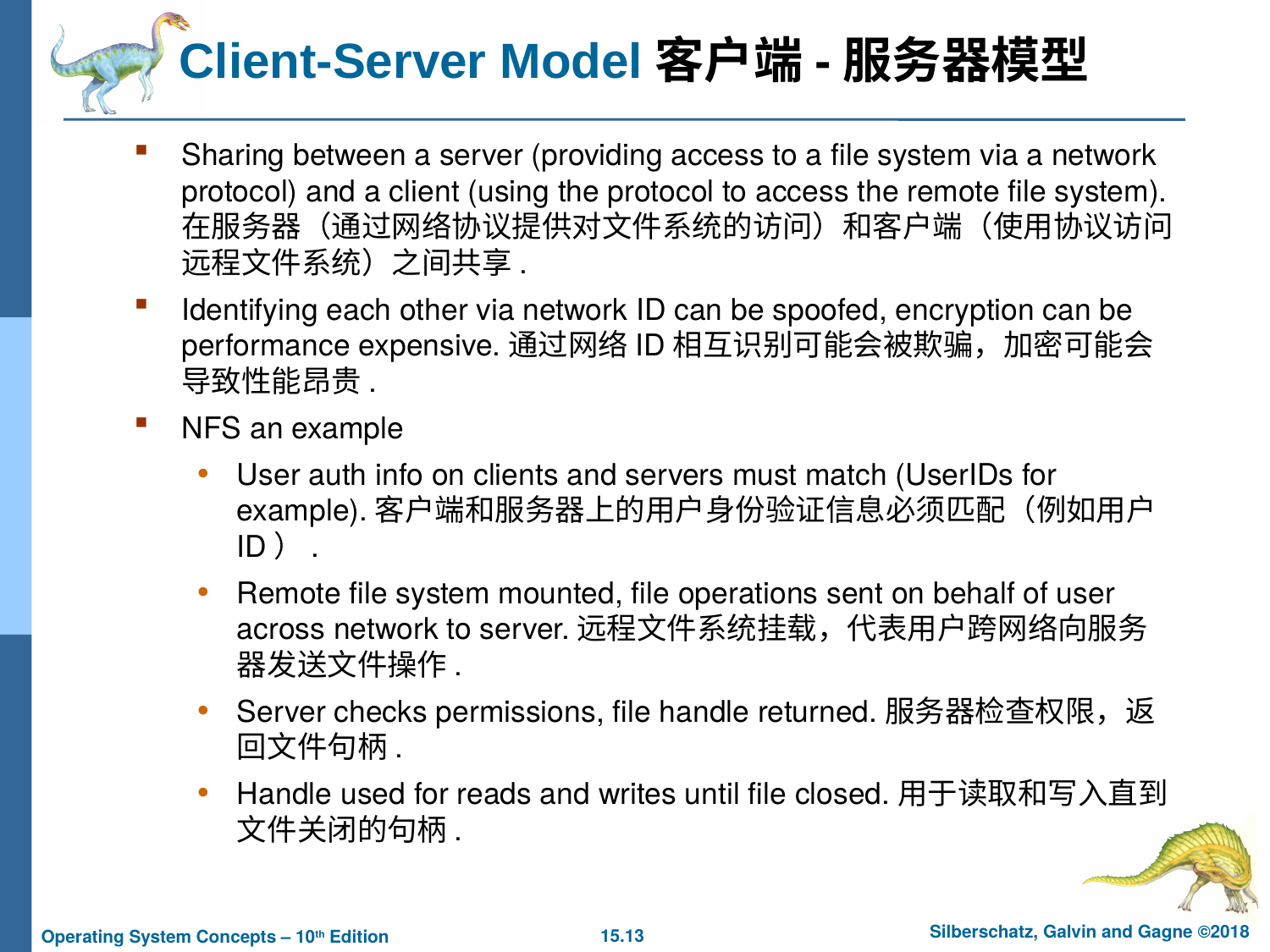

# Client-Server Model客户端-服务器模型
Sharing between a server (providing access to a file system via a network protocol) and a client (using the protocol to access the remote file system).在服务器（通过网络协议提供对文件系统的访问）和客户端（使用协议访问远程文件系统）之间共享.
Identifying each other via network ID can be spoofed, encryption can be performance expensive.通过网络ID相互识别可能会被欺骗，加密可能会导致性能昂贵.
NFS an example
User auth info on clients and servers must match (UserIDs for example).客户端和服务器上的用户身份验证信息必须匹配（例如用户ID）.
Remote file system mounted, file operations sent on behalf of user across network to server.远程文件系统挂载，代表用户跨网络向服务器发送文件操作.
Server checks permissions, file handle returned.服务器检查权限，返回文件句柄.
Handle used for reads and writes until file closed.用于读取和写入直到文件关闭的句柄.